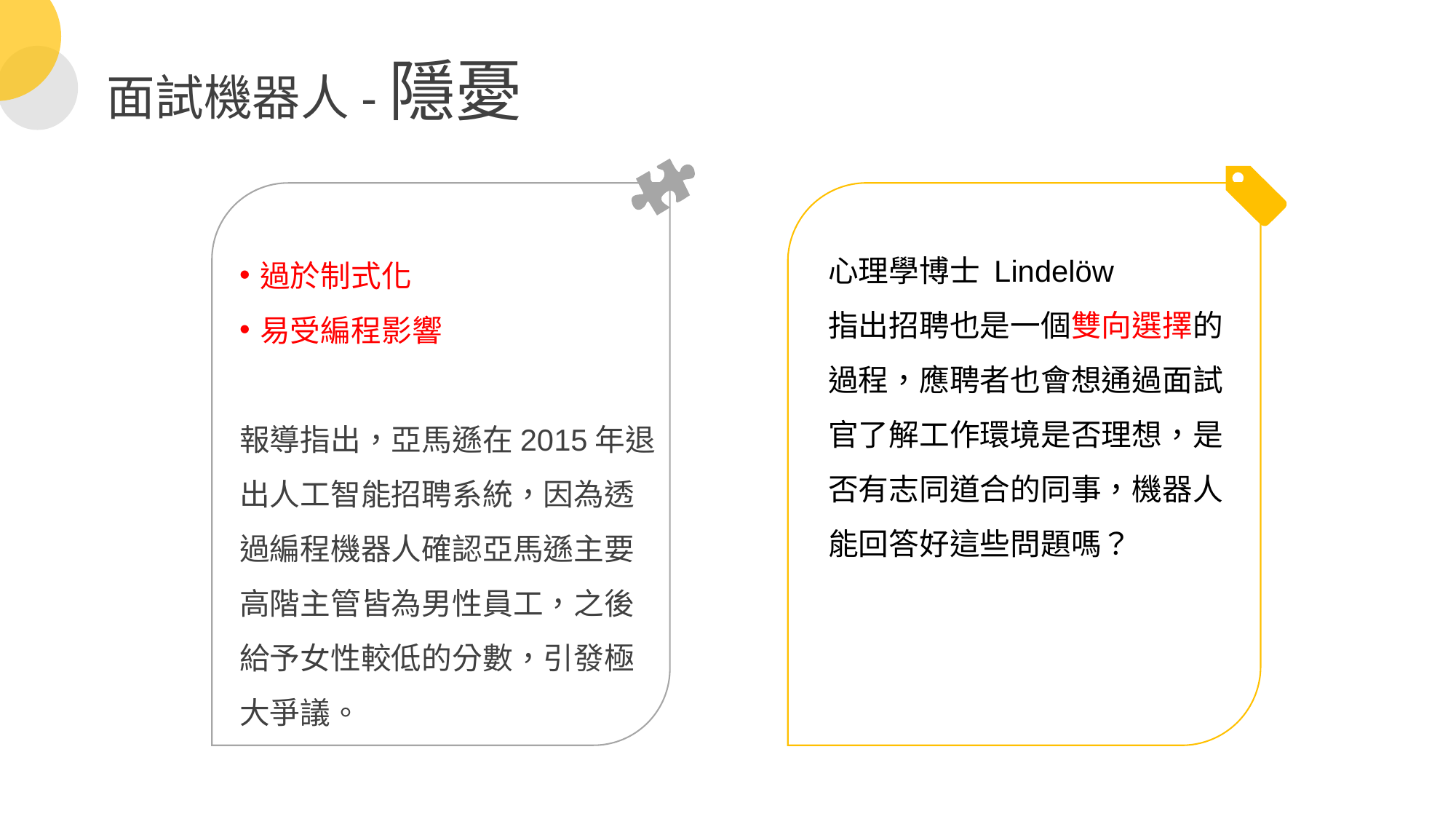

面試機器人-隱憂

心理學博士 Lindelöw
指出招聘也是一個雙向選擇的過程，應聘者也會想通過面試官了解工作環境是否理想，是否有志同道合的同事，機器人能回答好這些問題嗎？
過於制式化
易受編程影響

報導指出，亞馬遜在2015年退出人工智能招聘系統，因為透過編程機器人確認亞馬遜主要高階主管皆為男性員工，之後給予女性較低的分數，引發極大爭議。